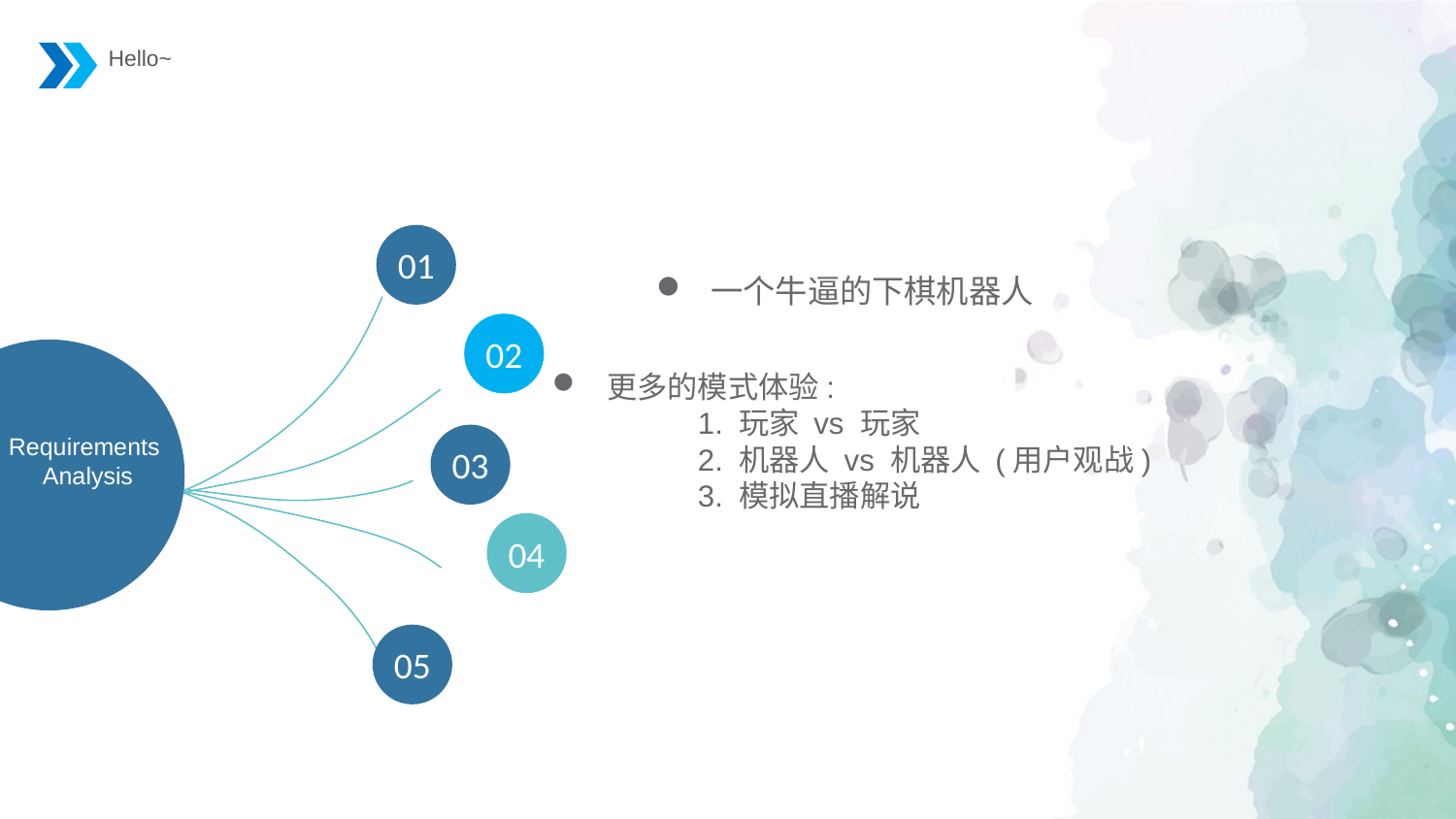

01
一个牛逼的下棋机器人

02
Requirements
 Analysis

更多的模式体验:
	1. 玩家 vs 玩家
	2. 机器人 vs 机器人 (用户观战)
	3. 模拟直播解说
03
04
05